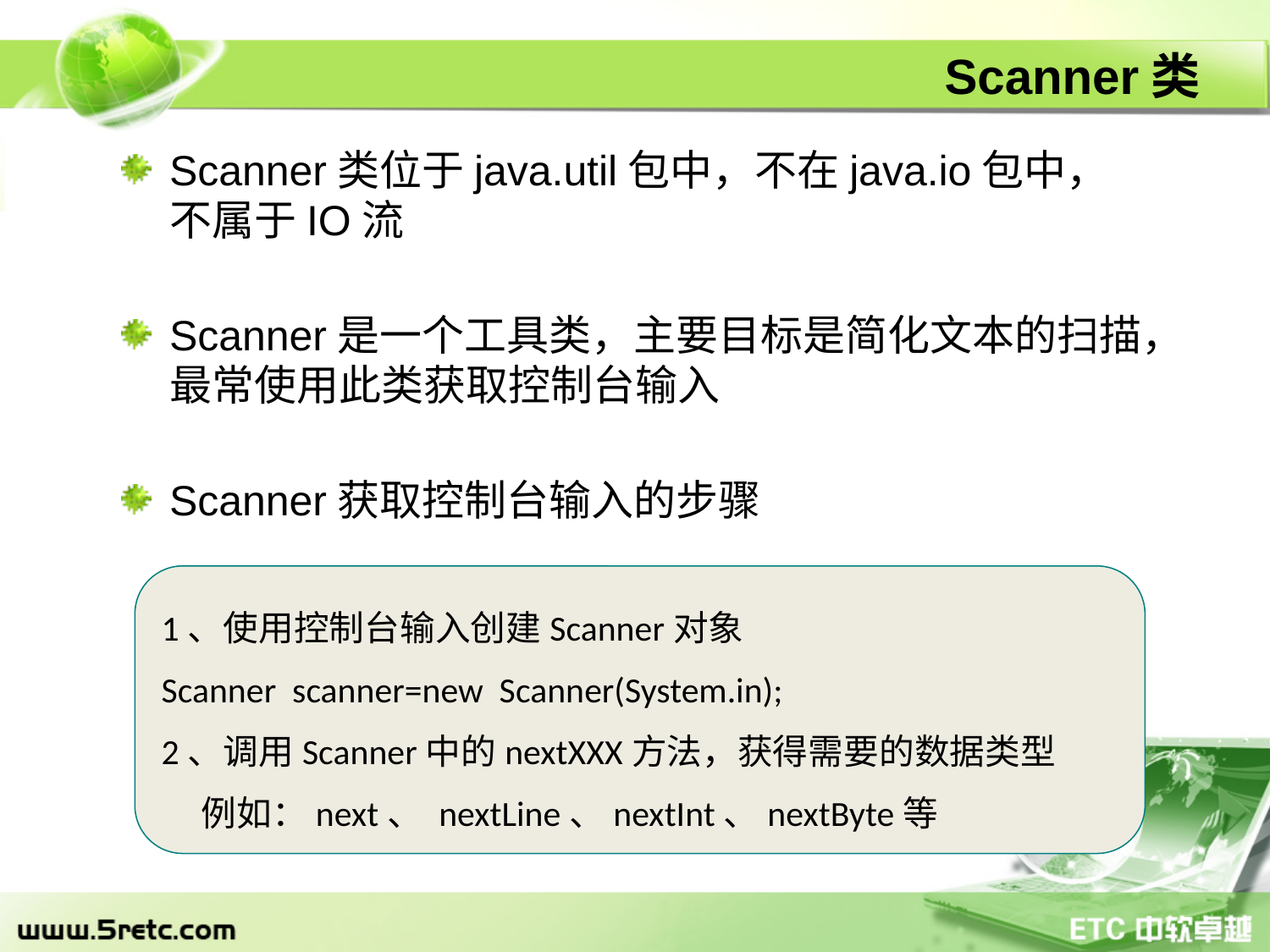

# Scanner类
Scanner类位于java.util包中，不在java.io包中，不属于IO流

Scanner是一个工具类，主要目标是简化文本的扫描，最常使用此类获取控制台输入

Scanner获取控制台输入的步骤
1、使用控制台输入创建Scanner对象
Scanner  scanner=new  Scanner(System.in);
2、调用Scanner中的nextXXX方法，获得需要的数据类型
    例如：next、 nextLine、nextInt、nextByte等